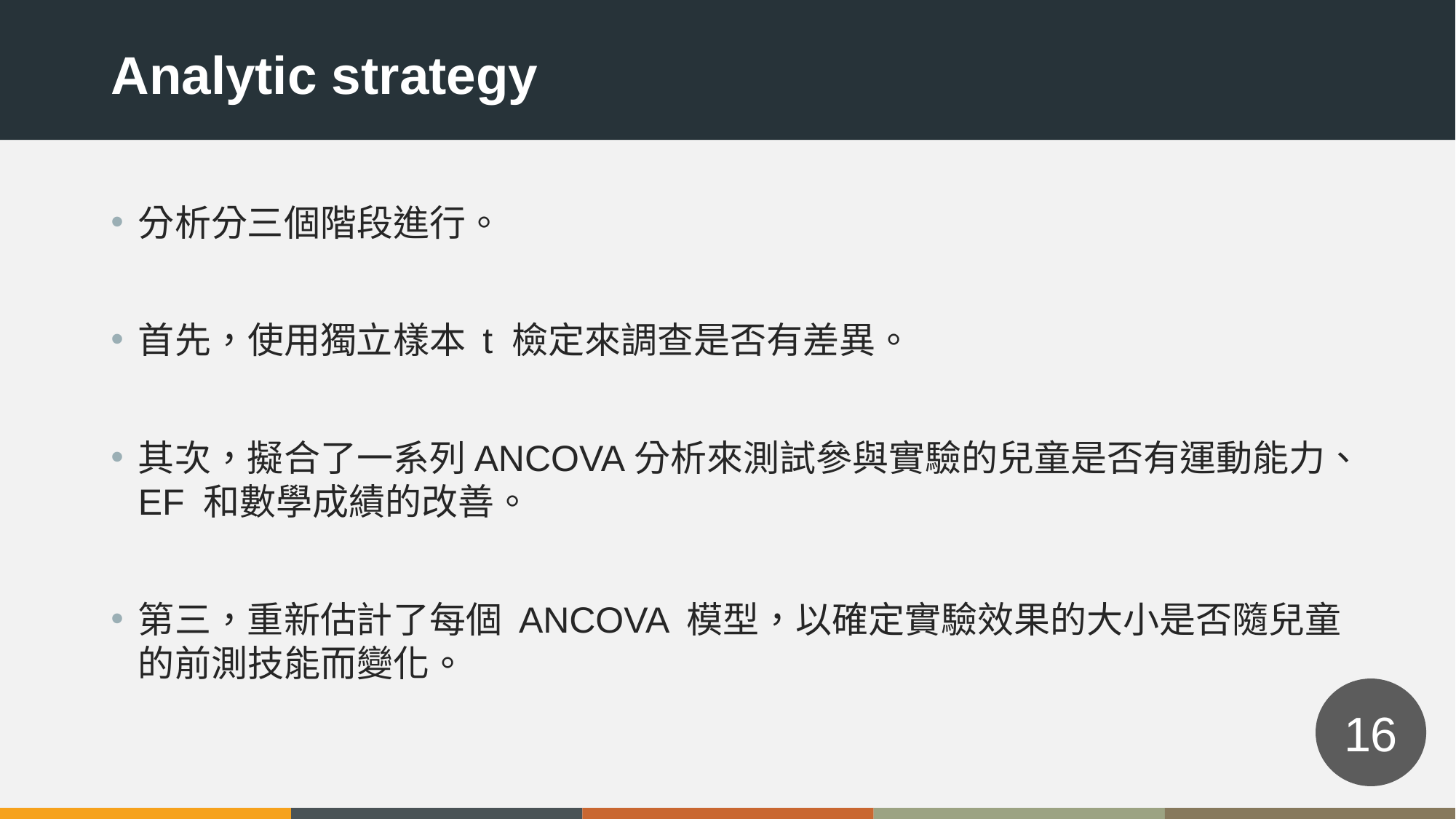

Analytic strategy
分析分三個階段進行。

首先，使用獨立樣本 t 檢定來調查是否有差異。

其次，擬合了一系列ANCOVA分析來測試參與實驗的兒童是否有運動能力、EF 和數學成績的改善。

第三，重新估計了每個 ANCOVA 模型，以確定實驗效果的大小是否隨兒童的前測技能而變化。

16